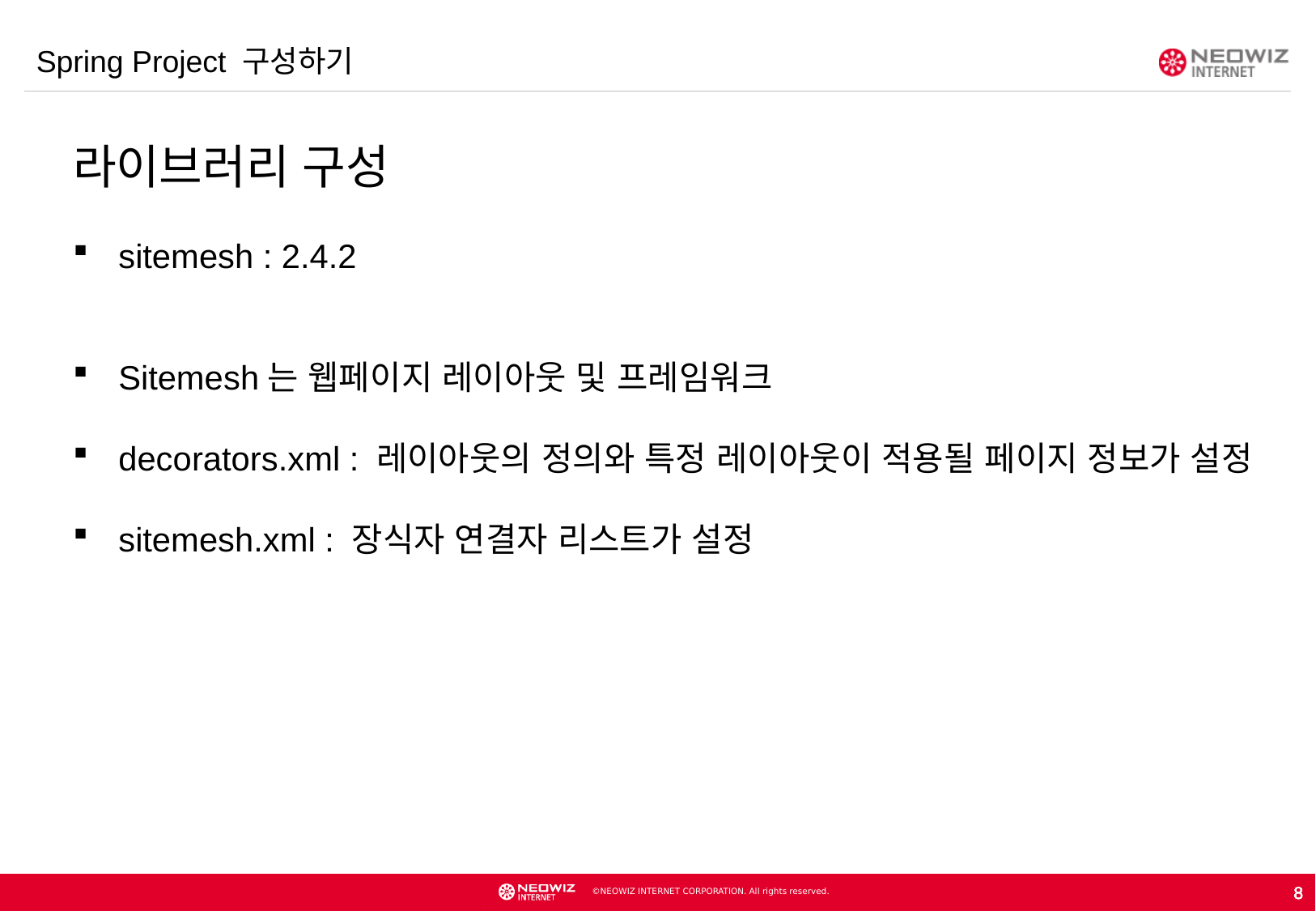

Spring Project 구성하기

라이브러리 구성

sitemesh : 2.4.2

Sitemesh는 웹페이지 레이아웃 및 프레임워크

decorators.xml : 레이아웃의 정의와 특정 레이아웃이 적용될 페이지 정보가 설정

sitemesh.xml : 장식자 연결자 리스트가 설정

8
8
8
8
8
8